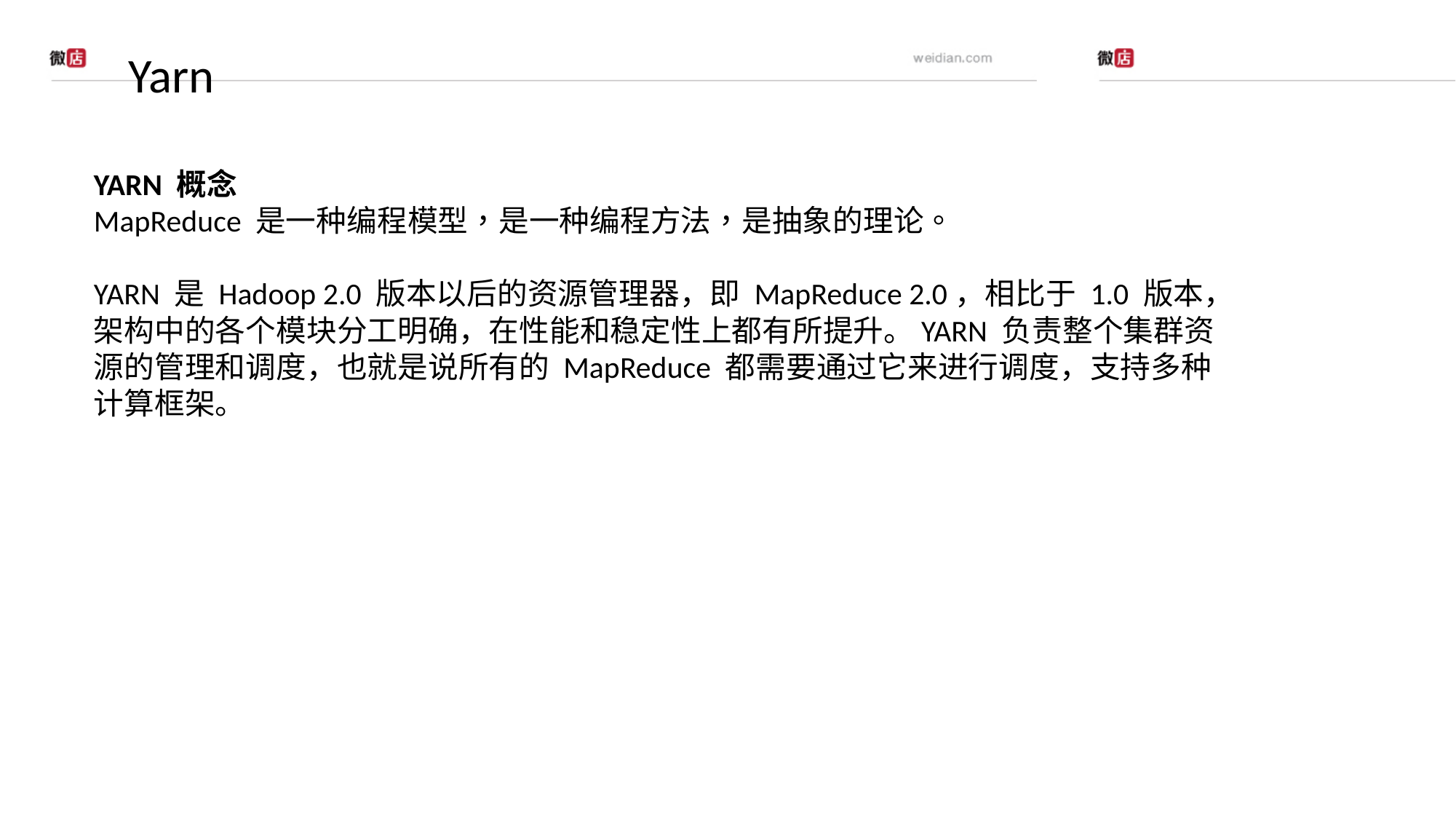

# Yarn
YARN 概念
MapReduce 是一种编程模型，是一种编程方法，是抽象的理论。

YARN 是 Hadoop 2.0 版本以后的资源管理器，即 MapReduce 2.0，相比于 1.0 版本，架构中的各个模块分工明确，在性能和稳定性上都有所提升。YARN 负责整个集群资源的管理和调度，也就是说所有的 MapReduce 都需要通过它来进行调度，支持多种计算框架。